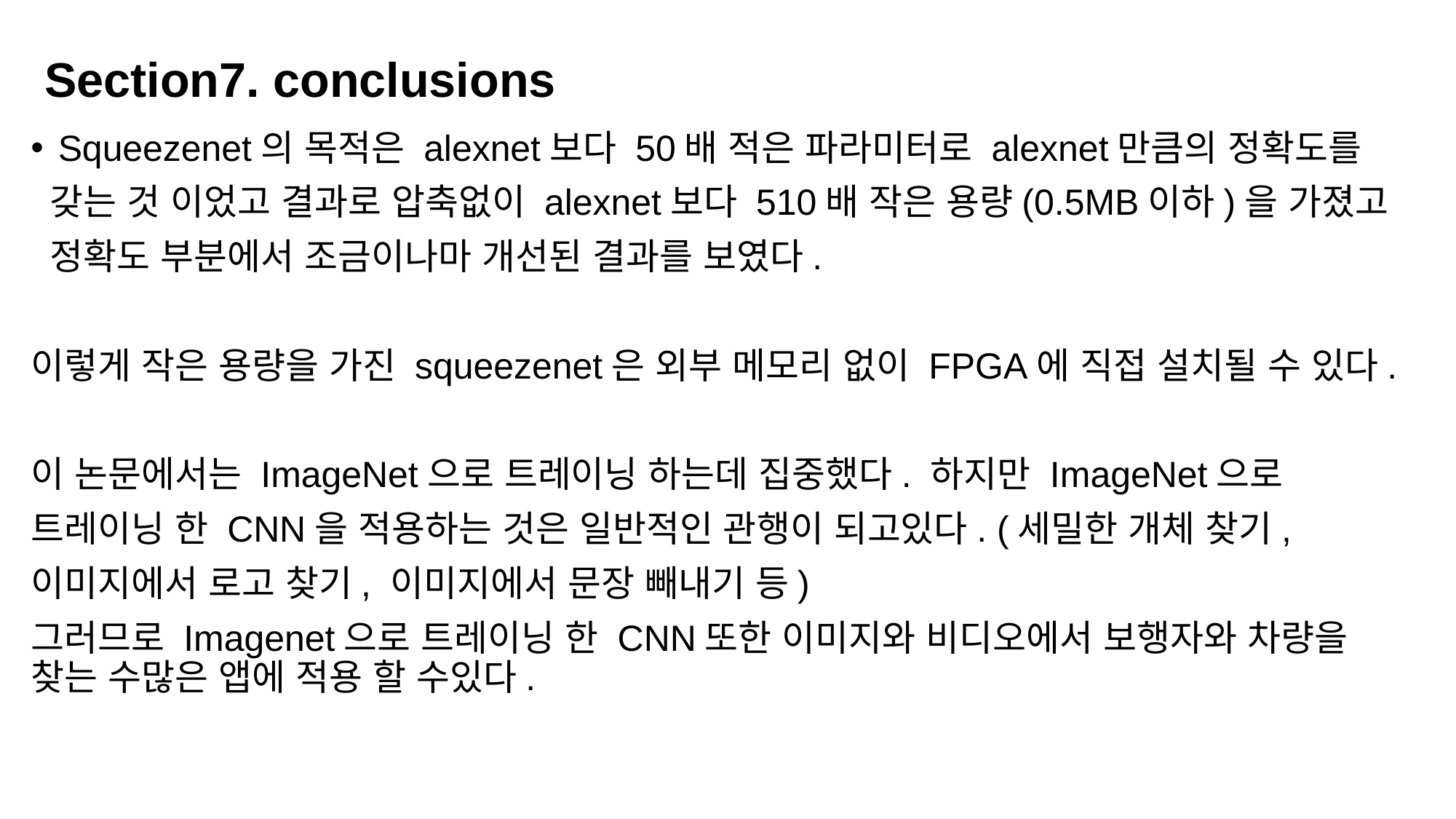

# Section7. conclusions
Squeezenet의 목적은 alexnet보다 50배 적은 파라미터로 alexnet만큼의 정확도를
 갖는 것 이었고 결과로 압축없이 alexnet보다 510배 작은 용량(0.5MB이하)을 가졌고
 정확도 부분에서 조금이나마 개선된 결과를 보였다.

이렇게 작은 용량을 가진 squeezenet은 외부 메모리 없이 FPGA에 직접 설치될 수 있다.

이 논문에서는 ImageNet으로 트레이닝 하는데 집중했다. 하지만 ImageNet으로
트레이닝 한 CNN을 적용하는 것은 일반적인 관행이 되고있다. (세밀한 개체 찾기,
이미지에서 로고 찾기, 이미지에서 문장 빼내기 등)
그러므로 Imagenet으로 트레이닝 한 CNN또한 이미지와 비디오에서 보행자와 차량을 찾는 수많은 앱에 적용 할 수있다.